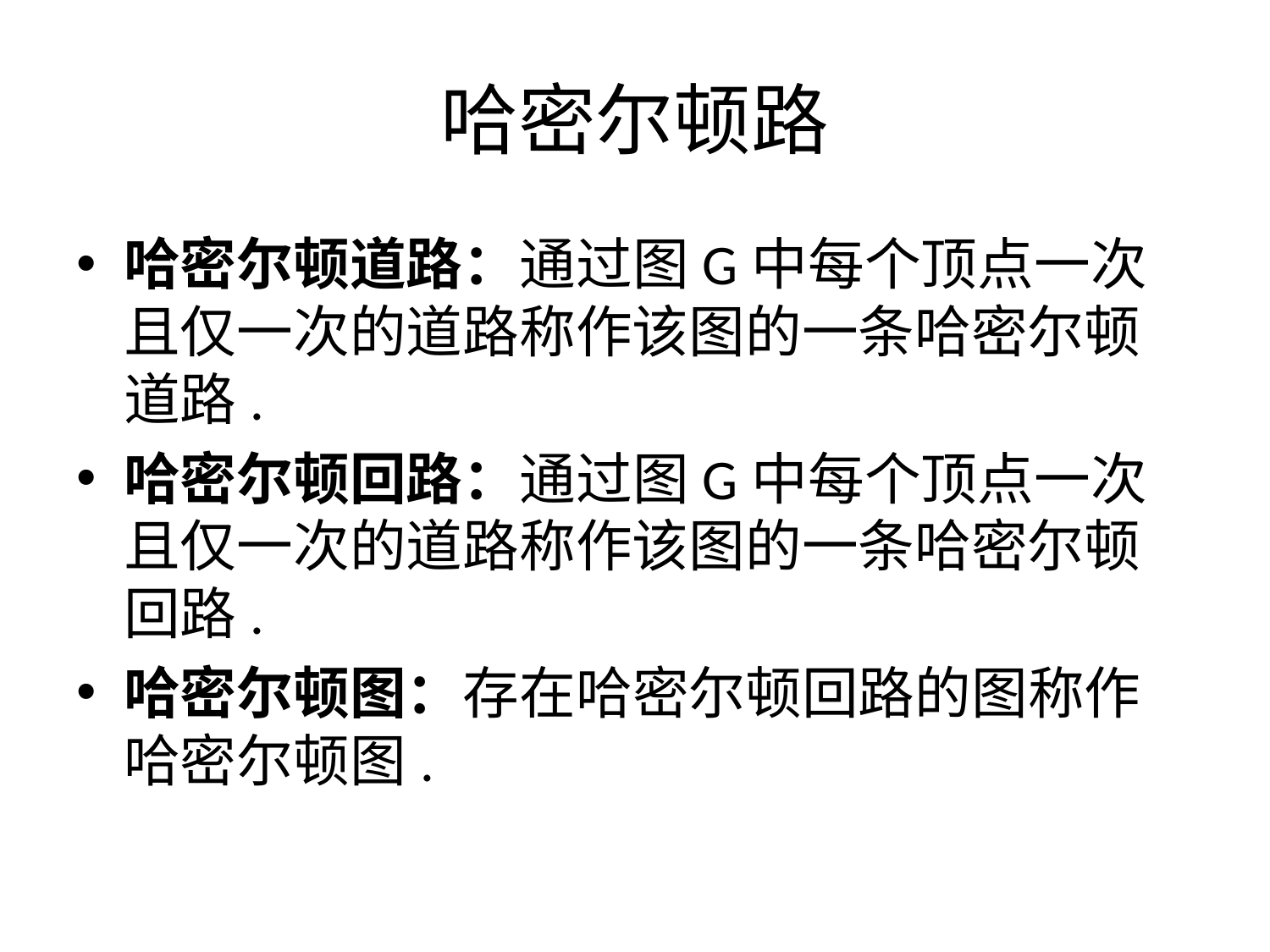

# 哈密尔顿路
哈密尔顿道路：通过图G中每个顶点一次且仅一次的道路称作该图的一条哈密尔顿道路.
哈密尔顿回路：通过图G中每个顶点一次且仅一次的道路称作该图的一条哈密尔顿回路.
哈密尔顿图：存在哈密尔顿回路的图称作哈密尔顿图.